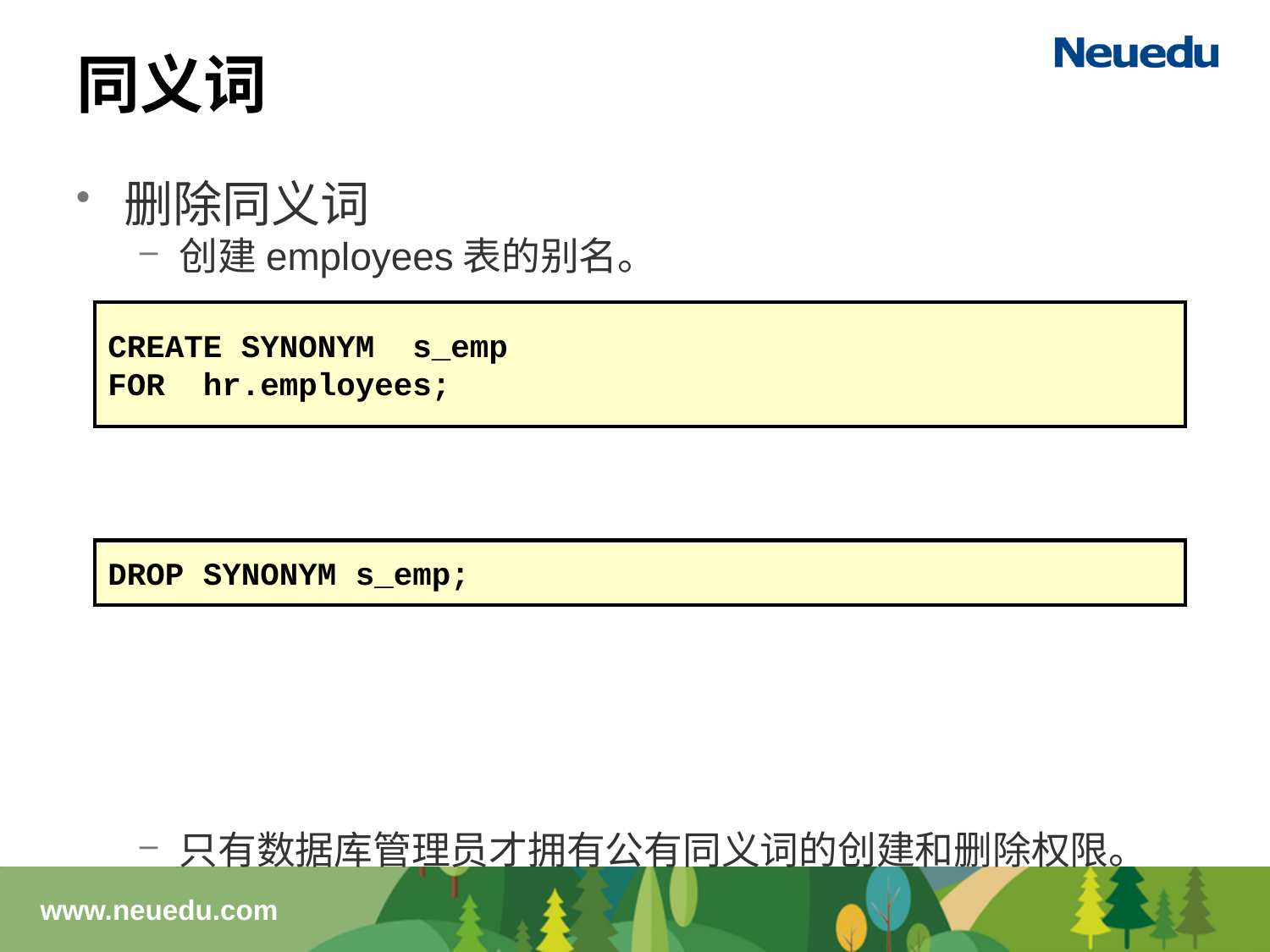

# 同义词
删除同义词
创建employees表的别名。

删除同义词。

只有数据库管理员才拥有公有同义词的创建和删除权限。

CREATE SYNONYM  s_emp
FOR  hr.employees;
DROP SYNONYM s_emp;